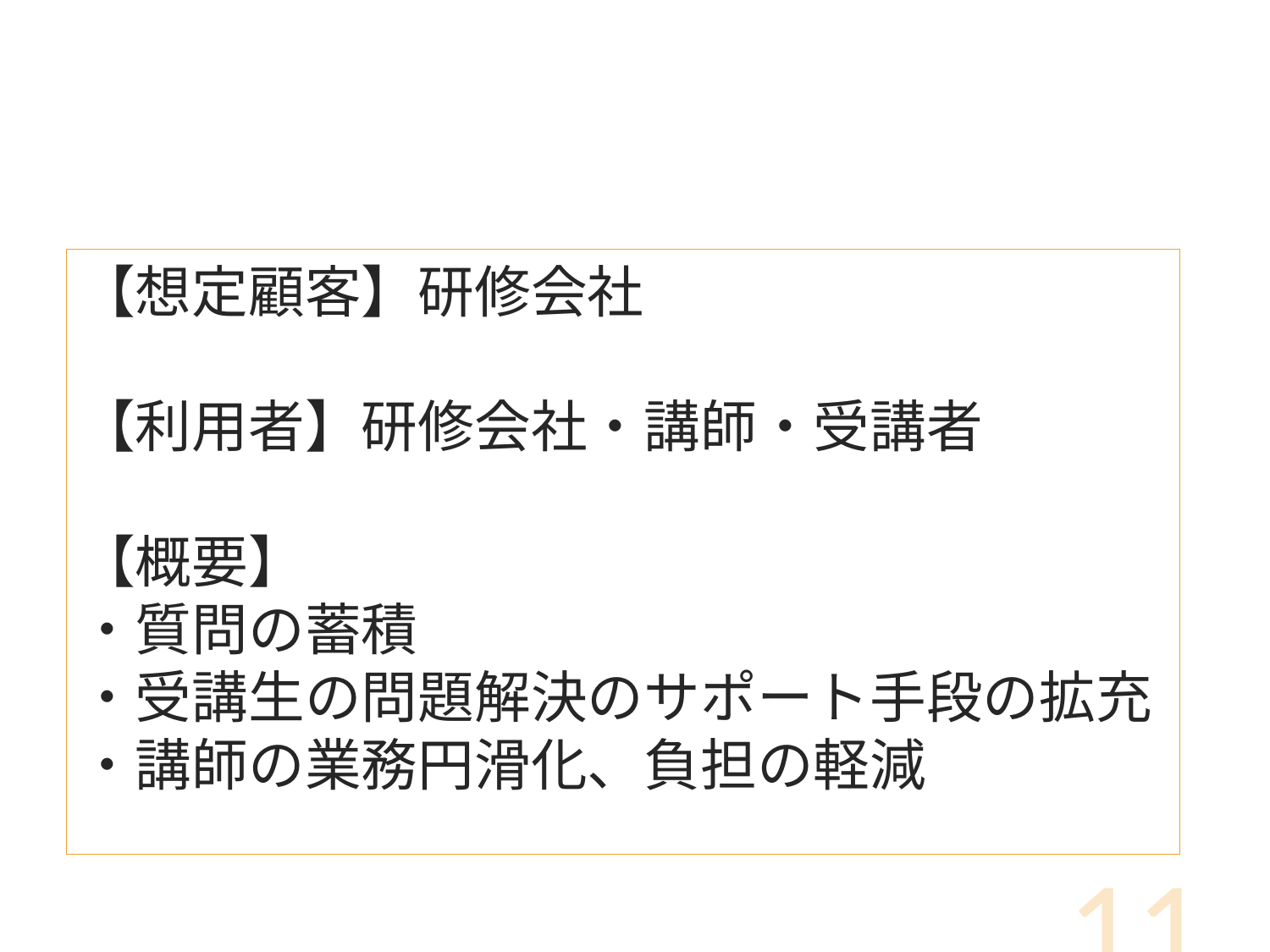

【想定顧客】研修会社

【利用者】研修会社・講師・受講者

【概要】
・質問の蓄積
・受講生の問題解決のサポート手段の拡充
・講師の業務円滑化、負担の軽減
11